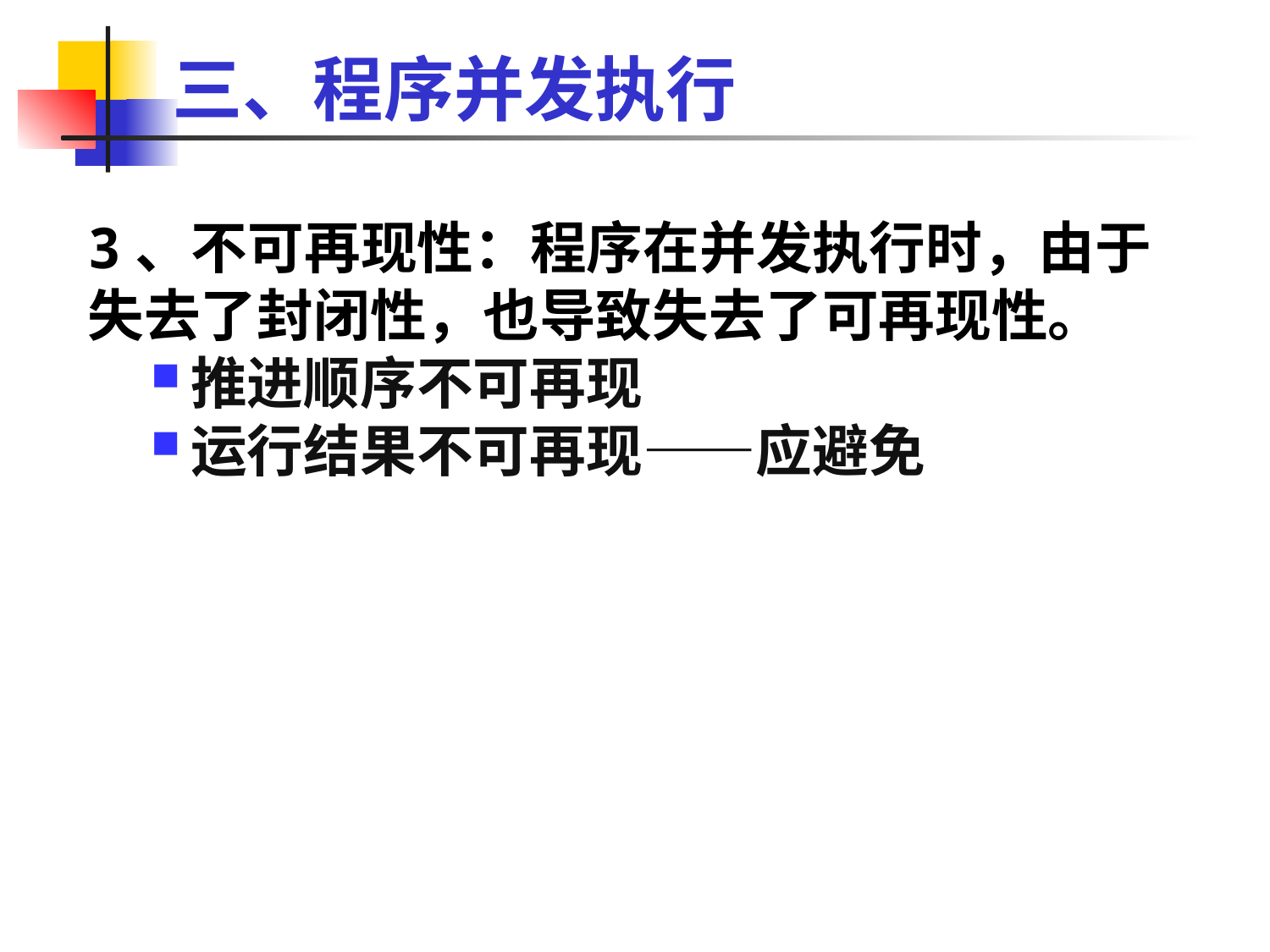

三、程序并发执行
3、不可再现性：程序在并发执行时，由于失去了封闭性，也导致失去了可再现性。
推进顺序不可再现
运行结果不可再现——应避免